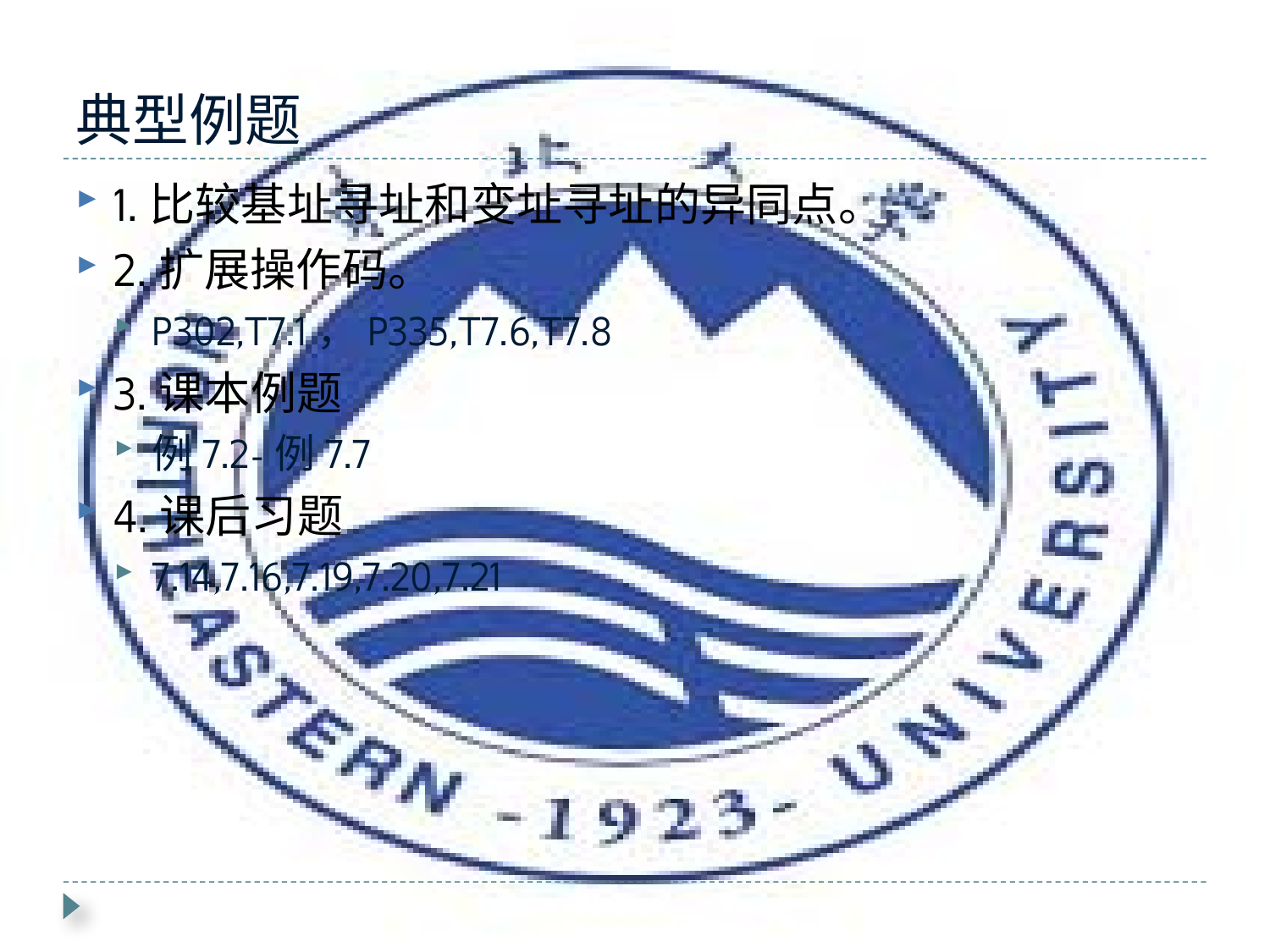

# 典型例题
1.比较基址寻址和变址寻址的异同点。
2.扩展操作码。
P302,T7.1，P335,T7.6,T7.8
3.课本例题
例7.2-例7.7
4.课后习题
7.14,7.16,7.19,7.20,7.21